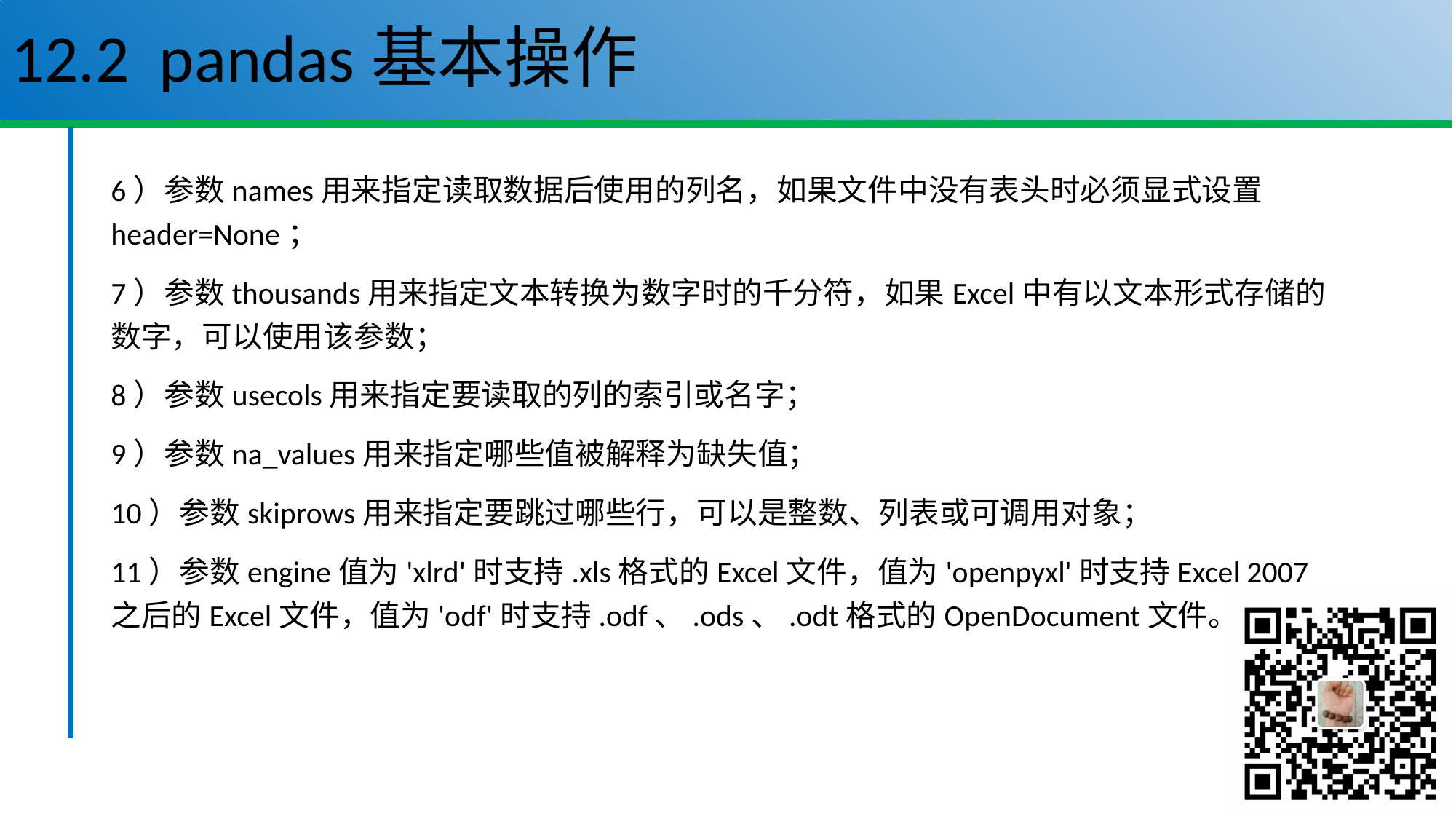

# 12.2  pandas基本操作
6）参数names用来指定读取数据后使用的列名，如果文件中没有表头时必须显式设置header=None；
7）参数thousands用来指定文本转换为数字时的千分符，如果Excel中有以文本形式存储的数字，可以使用该参数；
8）参数usecols用来指定要读取的列的索引或名字；
9）参数na_values用来指定哪些值被解释为缺失值；
10）参数skiprows用来指定要跳过哪些行，可以是整数、列表或可调用对象；
11）参数engine值为'xlrd'时支持.xls格式的Excel文件，值为'openpyxl'时支持Excel 2007之后的Excel文件，值为'odf'时支持.odf、.ods、.odt格式的OpenDocument文件。
103